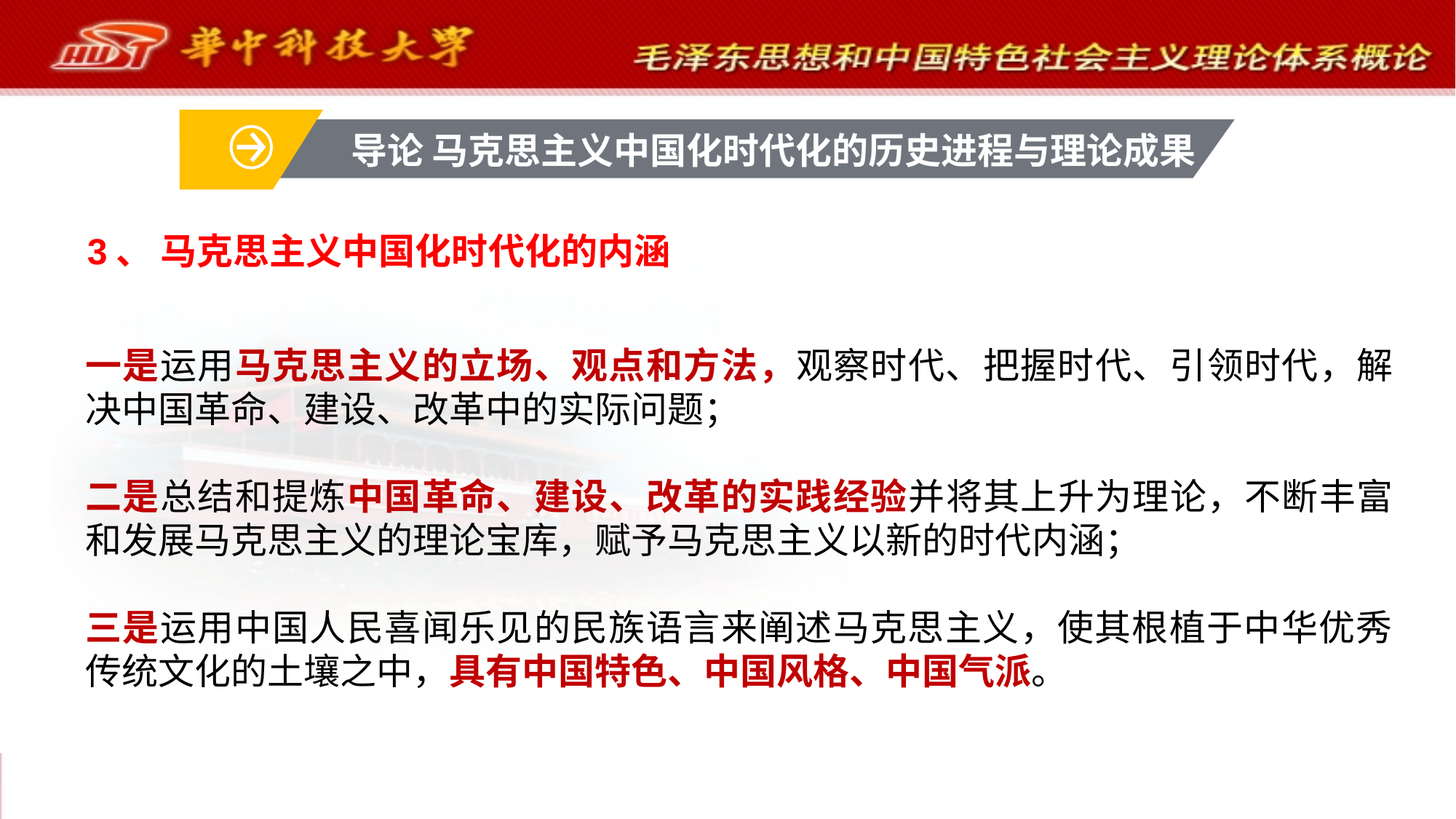

导论 马克思主义中国化时代化的历史进程与理论成果

3、 马克思主义中国化时代化的内涵
一是运用马克思主义的立场、观点和方法，观察时代、把握时代、引领时代，解决中国革命、建设、改革中的实际问题；

二是总结和提炼中国革命、建设、改革的实践经验并将其上升为理论，不断丰富和发展马克思主义的理论宝库，赋予马克思主义以新的时代内涵；

三是运用中国人民喜闻乐见的民族语言来阐述马克思主义，使其根植于中华优秀传统文化的土壤之中，具有中国特色、中国风格、中国气派。